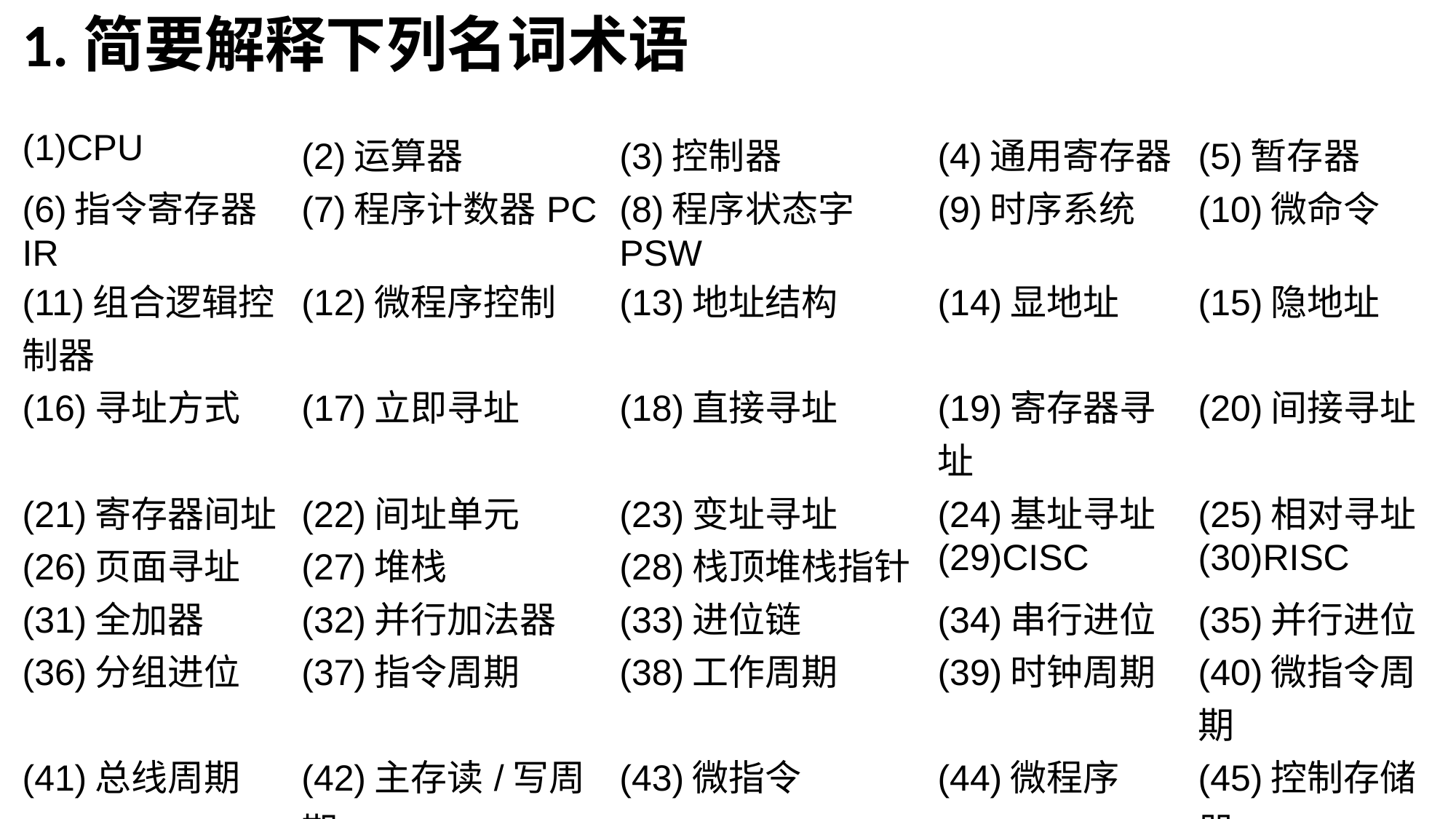

1.简要解释下列名词术语
| (1)CPU | (2)运算器 | (3)控制器 | (4)通用寄存器 | (5)暂存器 |
| --- | --- | --- | --- | --- |
| (6)指令寄存器IR | (7)程序计数器PC | (8)程序状态字PSW | (9)时序系统 | (10)微命令 |
| (11)组合逻辑控制器 | (12)微程序控制 | (13)地址结构 | (14)显地址 | (15)隐地址 |
| (16)寻址方式 | (17)立即寻址 | (18)直接寻址 | (19)寄存器寻址 | (20)间接寻址 |
| (21)寄存器间址 | (22)间址单元 | (23)变址寻址 | (24)基址寻址 | (25)相对寻址 |
| (26)页面寻址 | (27)堆栈 | (28)栈顶堆栈指针 | (29)CISC | (30)RISC |
| (31)全加器 | (32)并行加法器 | (33)进位链 | (34)串行进位 | (35)并行进位 |
| (36)分组进位 | (37)指令周期 | (38)工作周期 | (39)时钟周期 | (40)微指令周期 |
| (41)总线周期 | (42)主存读/写周期 | (43)微指令 | (44)微程序 | (45)控制存储器 |
| (46)增量方式 | (47)断定方式 | (48)SMT | (49)超线程 | (50)多核 |